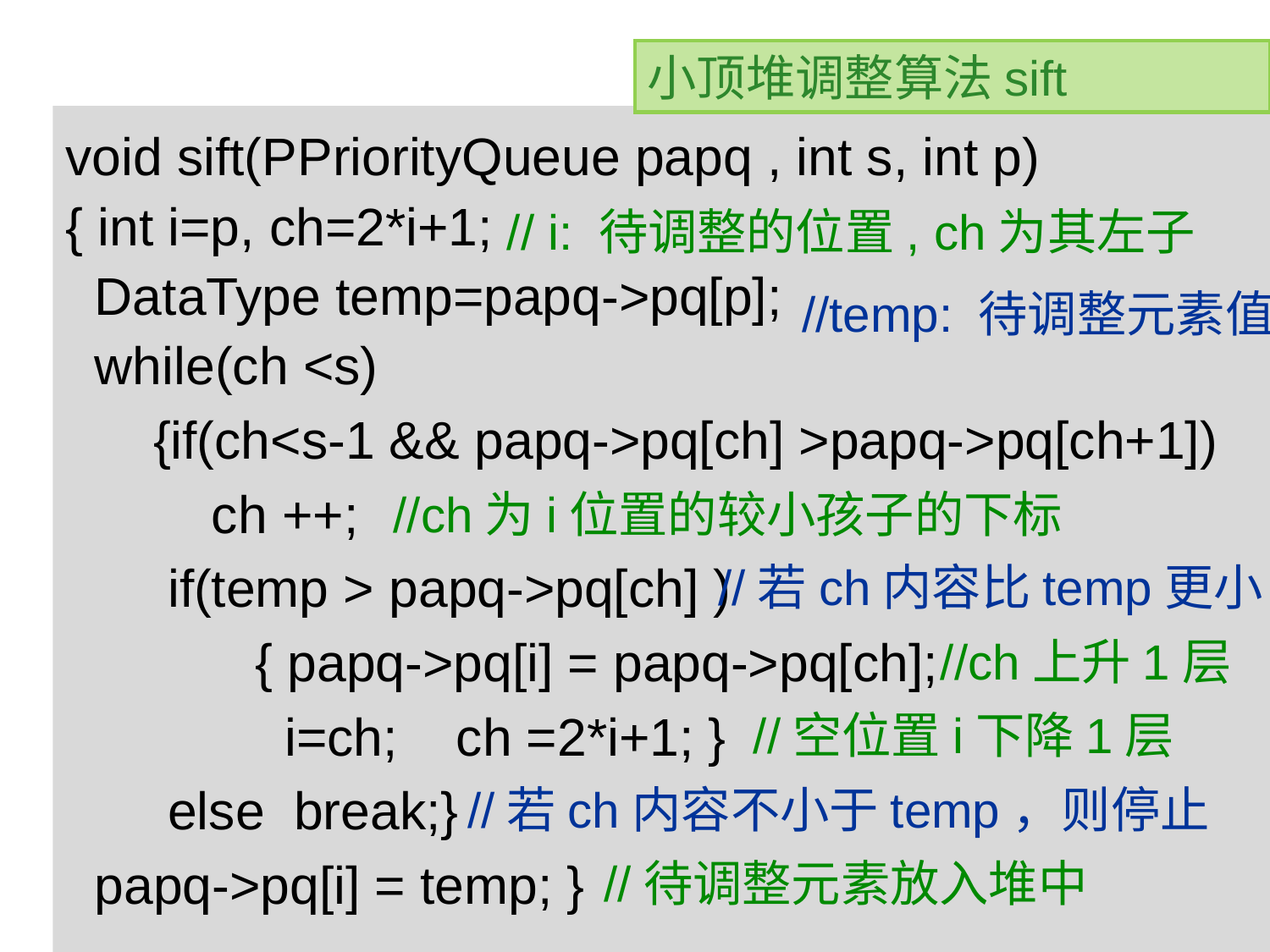

小顶堆调整算法sift
void sift(PPriorityQueue papq , int s, int p)
{ int i=p, ch=2*i+1;
  DataType temp=papq->pq[p];
  while(ch <s)
      {if(ch<s-1 && papq->pq[ch] >papq->pq[ch+1])
          ch ++;
       if(temp > papq->pq[ch] )
             { papq->pq[i] = papq->pq[ch];
               i=ch;    ch =2*i+1; }
       else  break;}
  papq->pq[i] = temp; }
// i: 待调整的位置, ch为其左子
//temp: 待调整元素值
//ch为i位置的较小孩子的下标
//若ch内容比temp更小
//ch上升1层
//空位置i下降1层
//若ch内容不小于temp，则停止
//待调整元素放入堆中